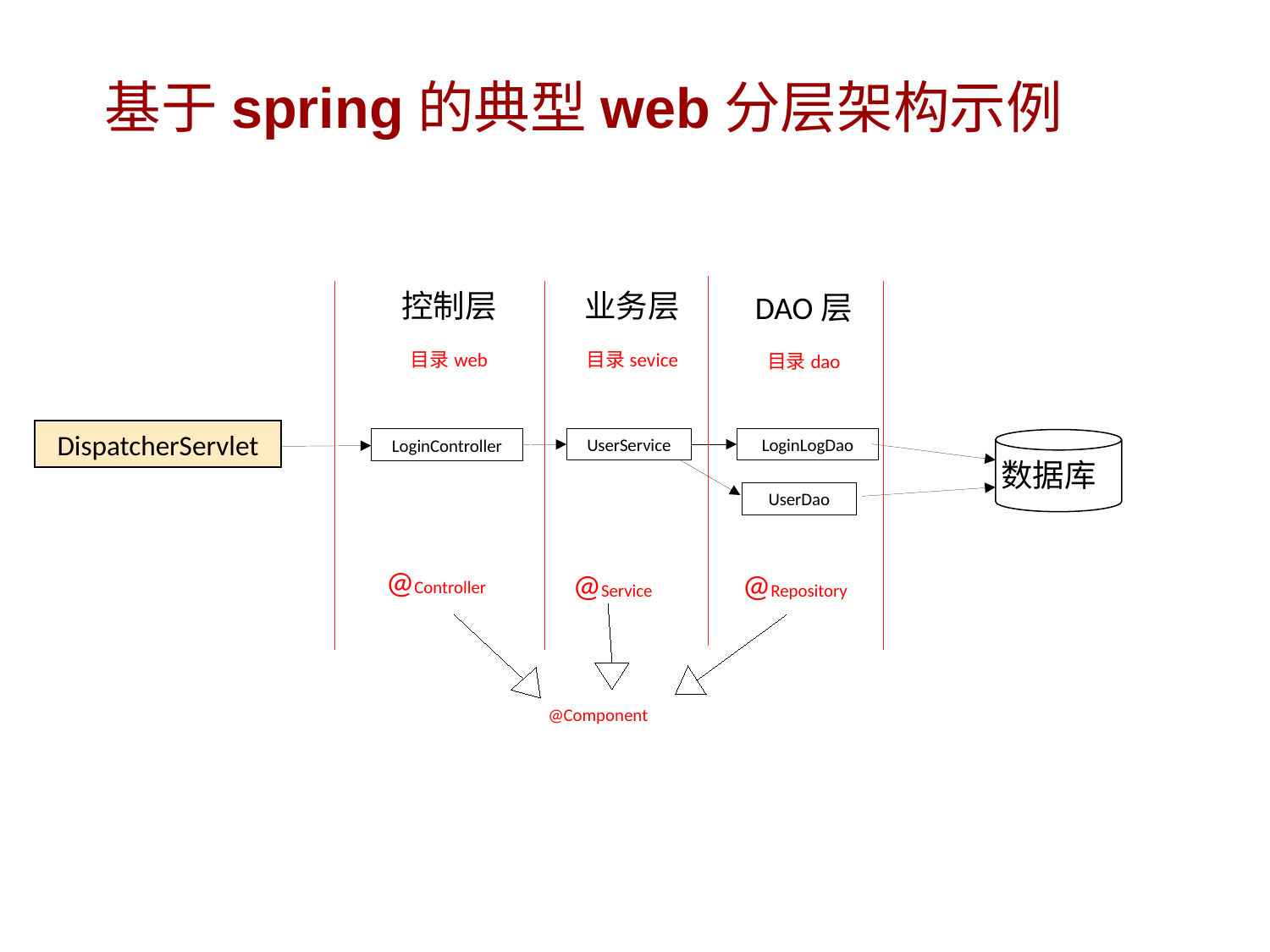

# 基于spring的典型web分层架构示例

控制层

目录web
业务层

目录sevice

DAO层

目录dao
DispatcherServlet
UserService
LoginLogDao
LoginController

数据库

UserDao

@Controller
@Service
@Repository

@Component